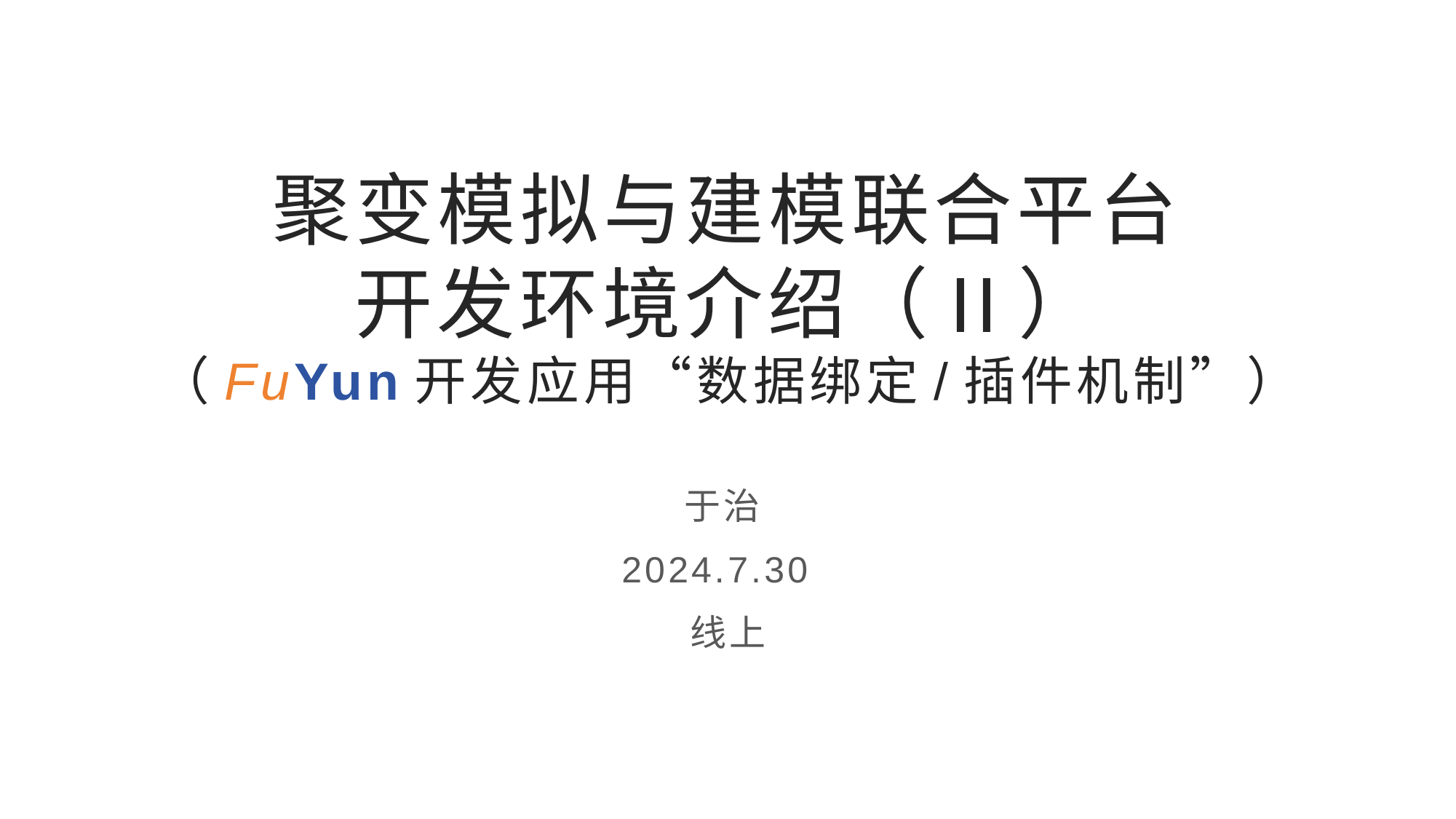

# 聚变模拟与建模联合平台 开发环境介绍（II） （FuYun开发应用“数据绑定/插件机制”）
于治
2024.7.30
线上